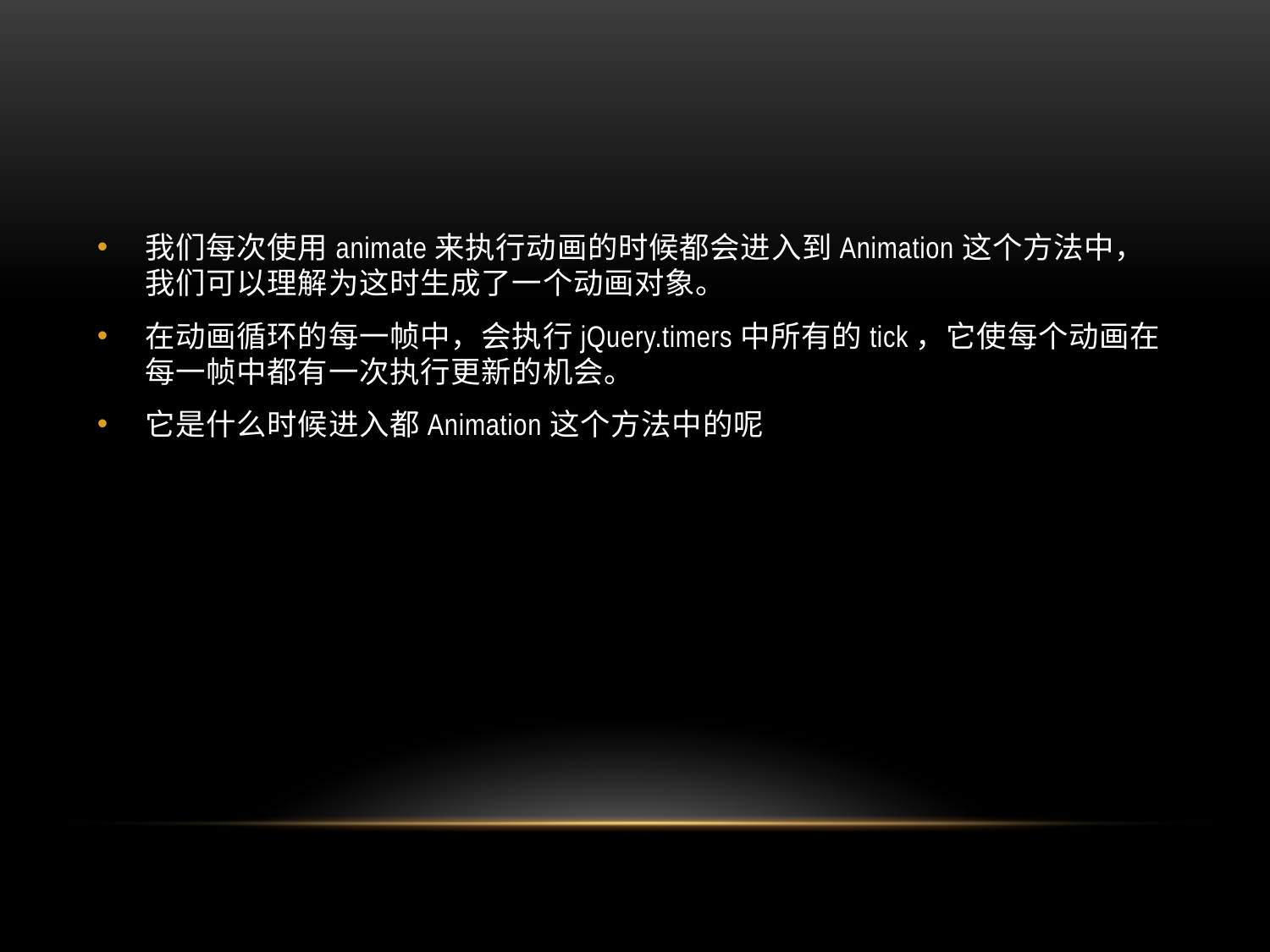

我们每次使用animate来执行动画的时候都会进入到Animation这个方法中，我们可以理解为这时生成了一个动画对象。
在动画循环的每一帧中，会执行jQuery.timers中所有的tick，它使每个动画在每一帧中都有一次执行更新的机会。
它是什么时候进入都Animation这个方法中的呢